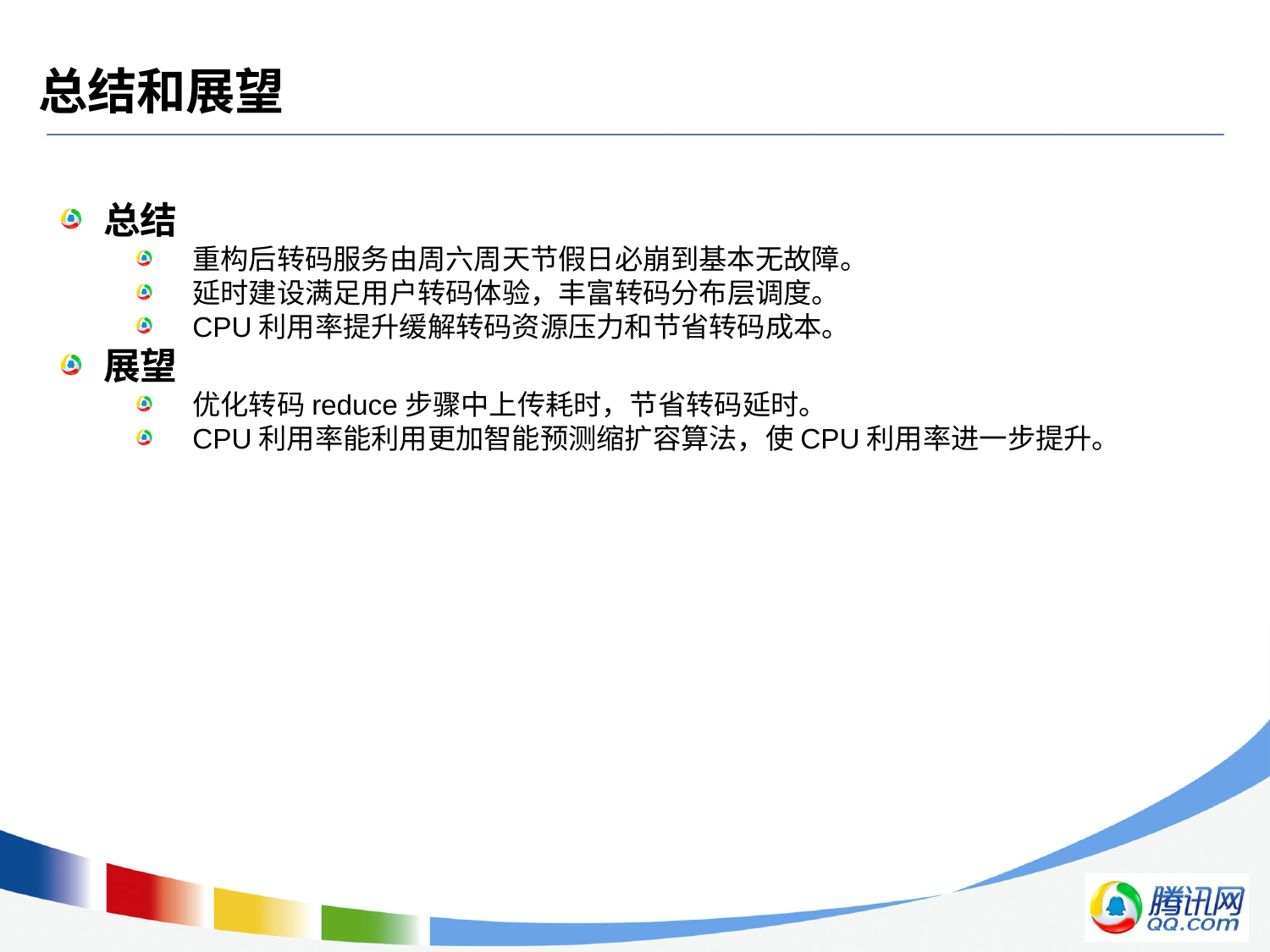

# 总结和展望
总结
重构后转码服务由周六周天节假日必崩到基本无故障。
延时建设满足用户转码体验，丰富转码分布层调度。
CPU利用率提升缓解转码资源压力和节省转码成本。
展望
优化转码reduce步骤中上传耗时，节省转码延时。
CPU利用率能利用更加智能预测缩扩容算法，使CPU利用率进一步提升。